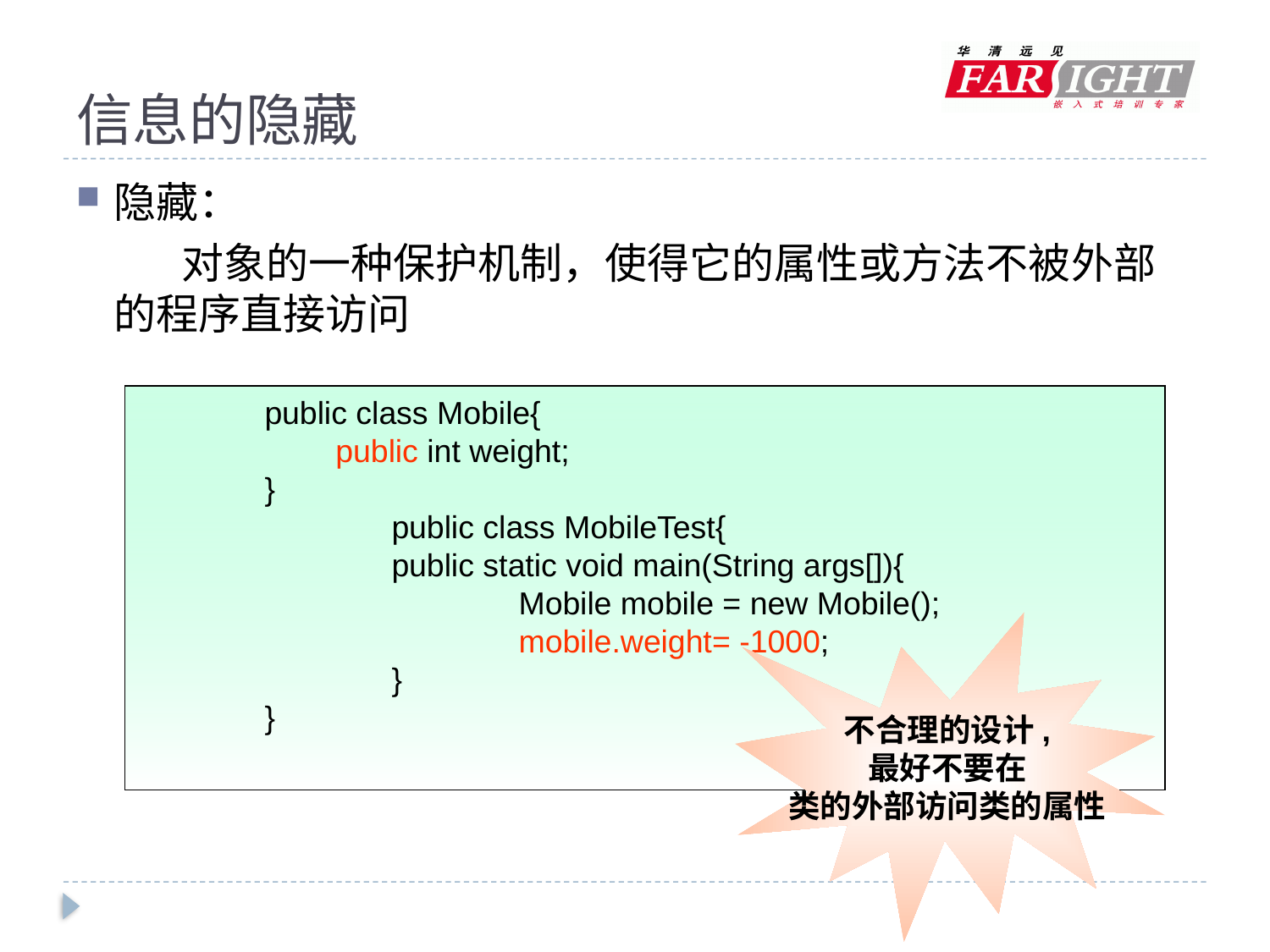

# 信息的隐藏
隐藏：
          对象的一种保护机制，使得它的属性或方法不被外部的程序直接访问
	public class Mobile{
        public int weight;
}
	public class MobileTest{
	public static void main(String args[]){
		Mobile mobile = new Mobile();
		mobile.weight= -1000;
	}
}

不合理的设计,
最好不要在
类的外部访问类的属性